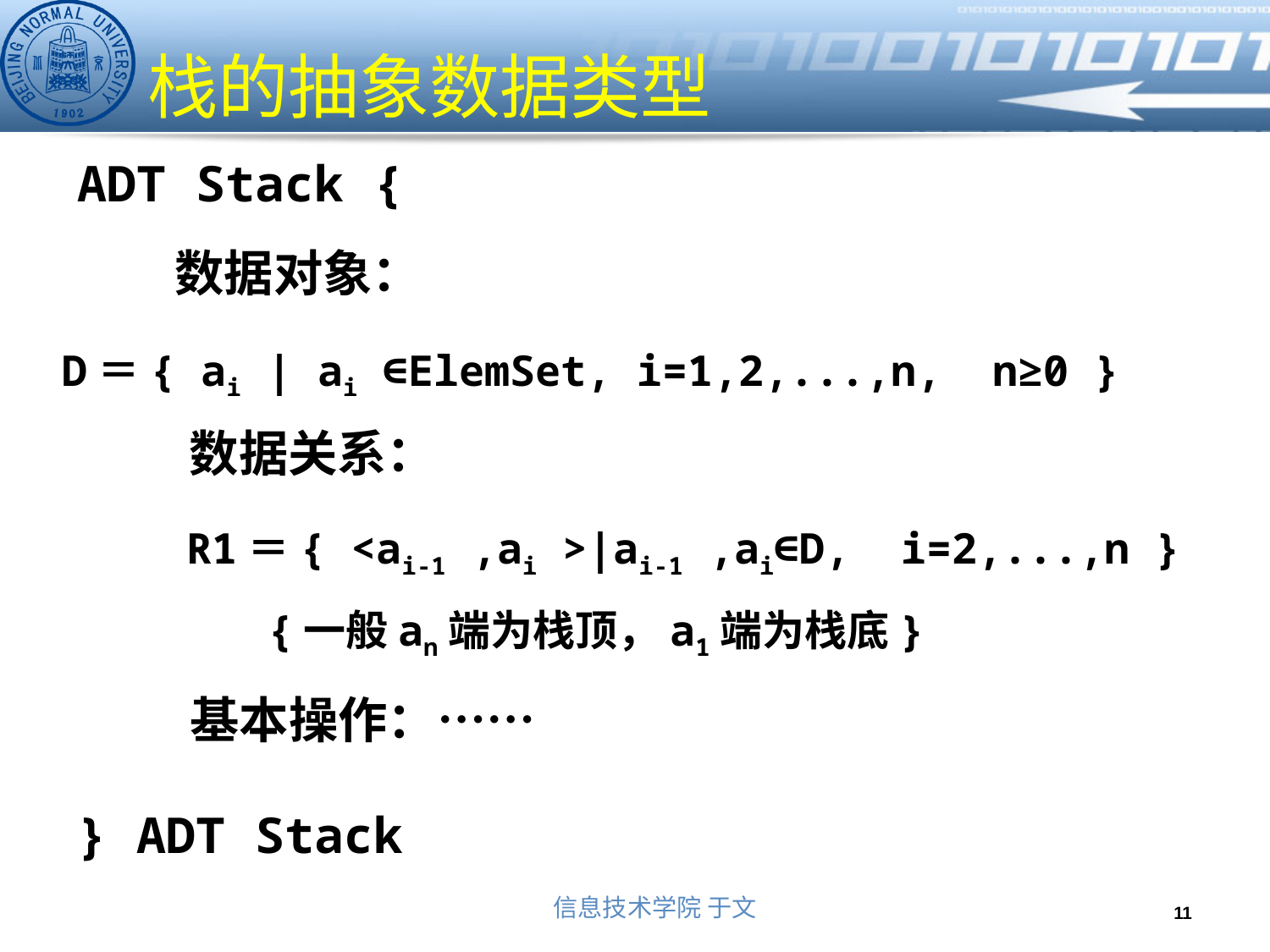

# 栈的抽象数据类型
ADT Stack {

} ADT Stack
 数据对象：
D＝{ ai | ai ∈ElemSet, i=1,2,...,n,  n≥0 }
数据关系：
R1＝{ <ai-1 ,ai >|ai-1 ,ai∈D,  i=2,...,n }
{一般an端为栈顶，a1端为栈底}
基本操作：……
11